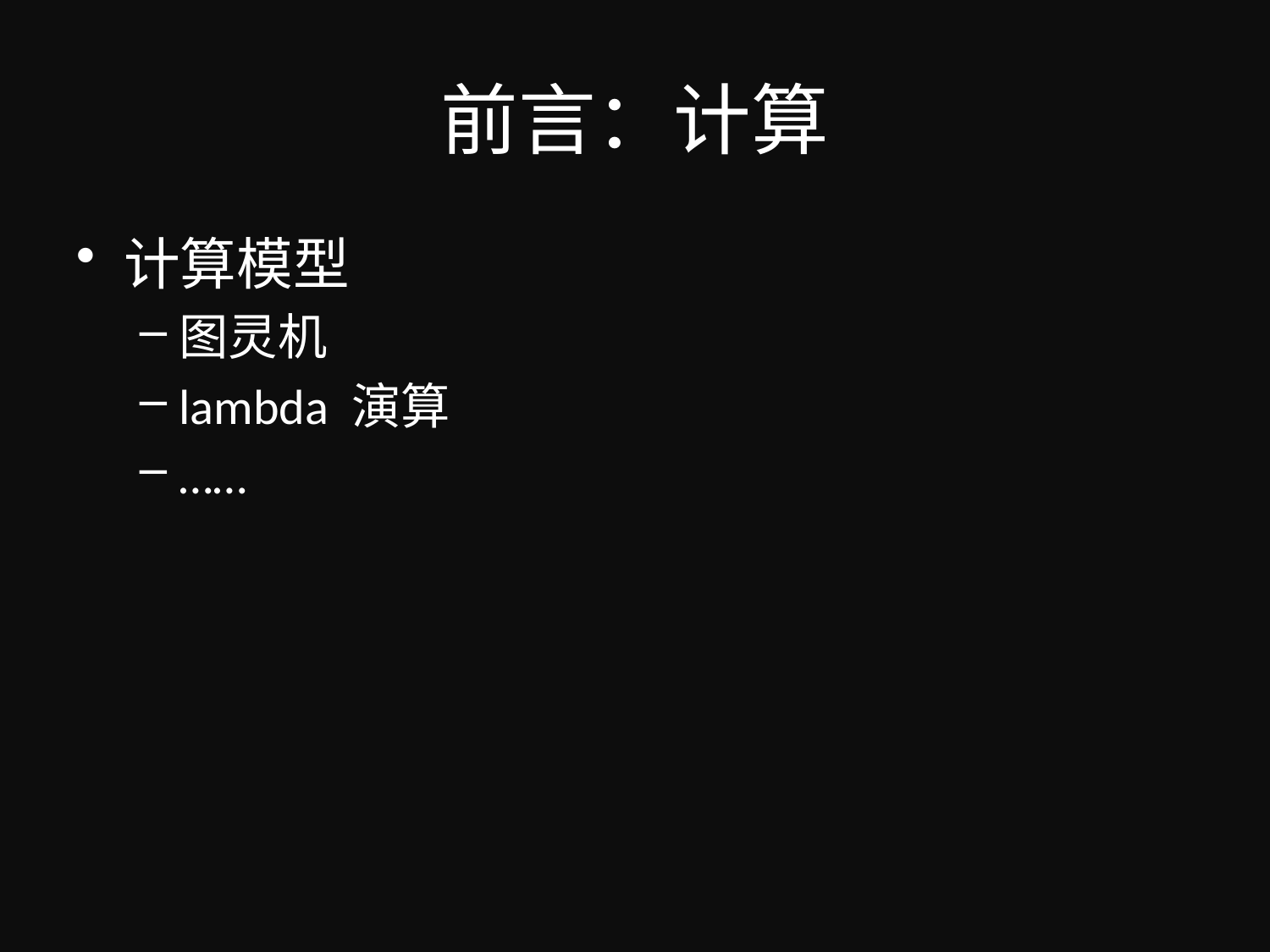

# 前言：计算
计算模型
图灵机
lambda 演算
……